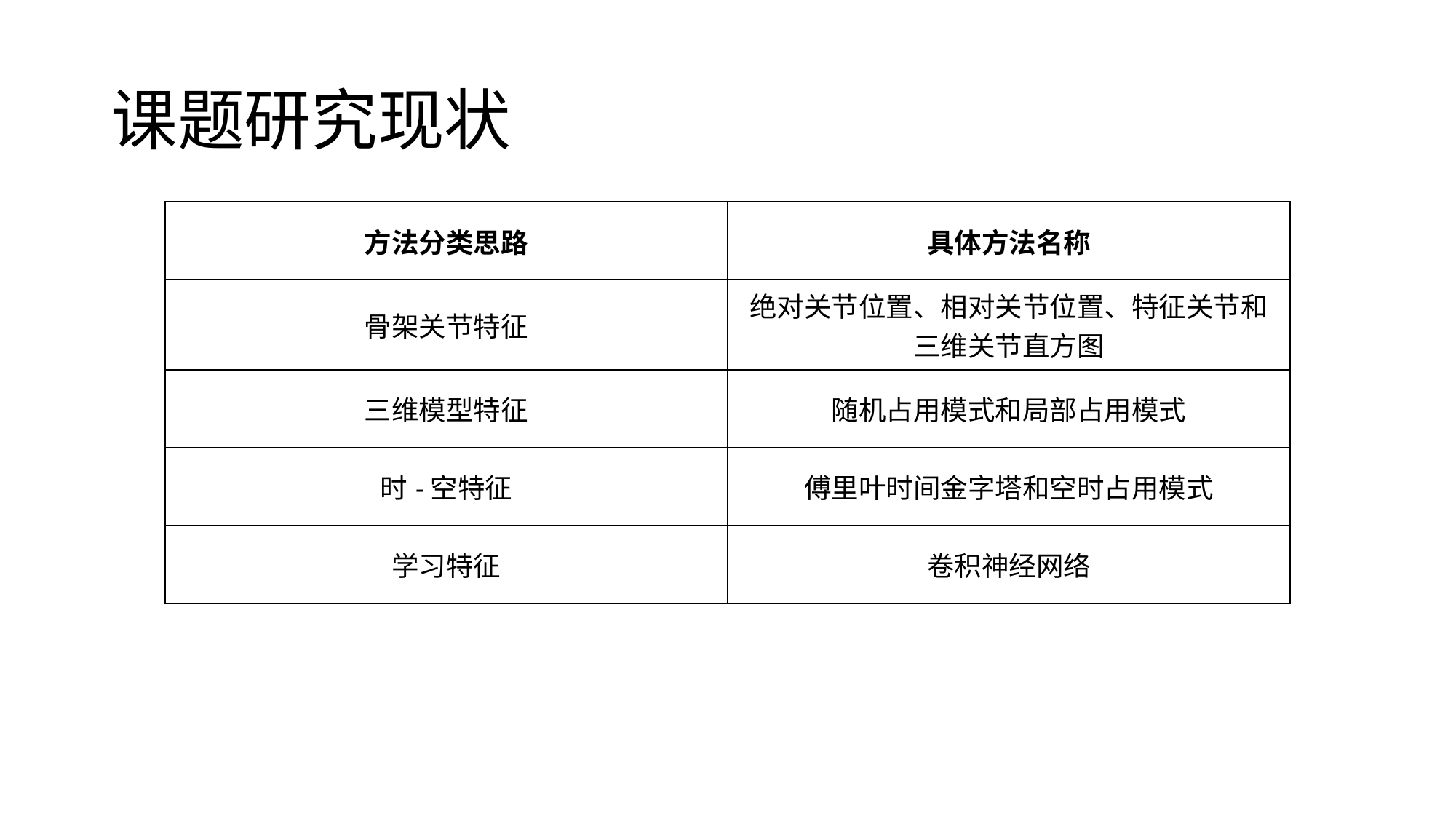

# 课题研究现状
| 方法分类思路 | 具体方法名称 |
| --- | --- |
| 骨架关节特征 | 绝对关节位置、相对关节位置、特征关节和三维关节直方图 |
| 三维模型特征 | 随机占用模式和局部占用模式 |
| 时-空特征 | 傅里叶时间金字塔和空时占用模式 |
| 学习特征 | 卷积神经网络 |